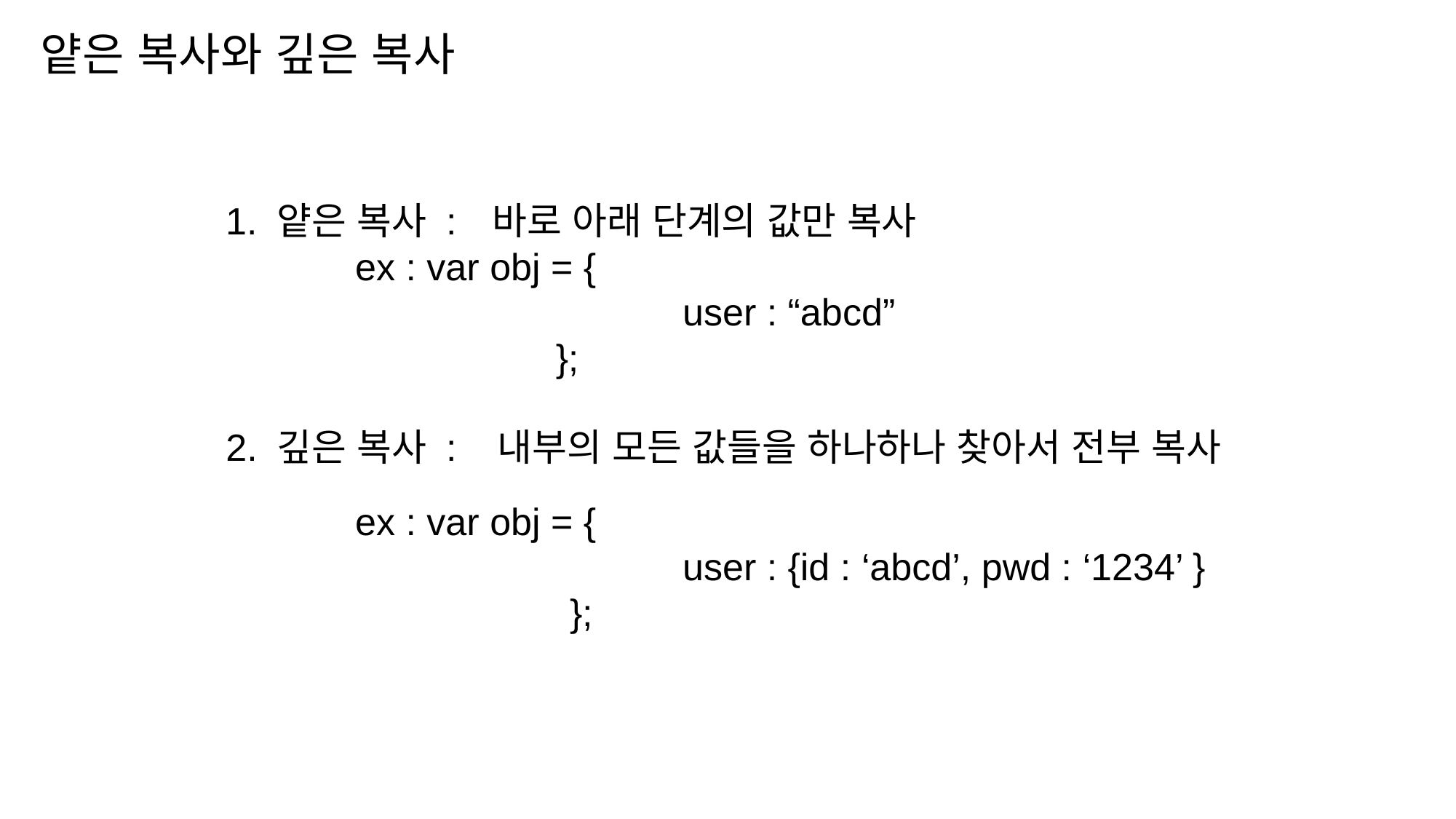

얕은 복사와 깊은 복사
바로 아래 단계의 값만 복사
1. 얕은 복사 :
ex : var obj = {
			user : “abcd”
                   };
2. 깊은 복사 :   내부의 모든 값들을 하나하나 찾아서 전부 복사
ex : var obj = {
			user : {id : ‘abcd’, pwd : ‘1234’ }
	          };